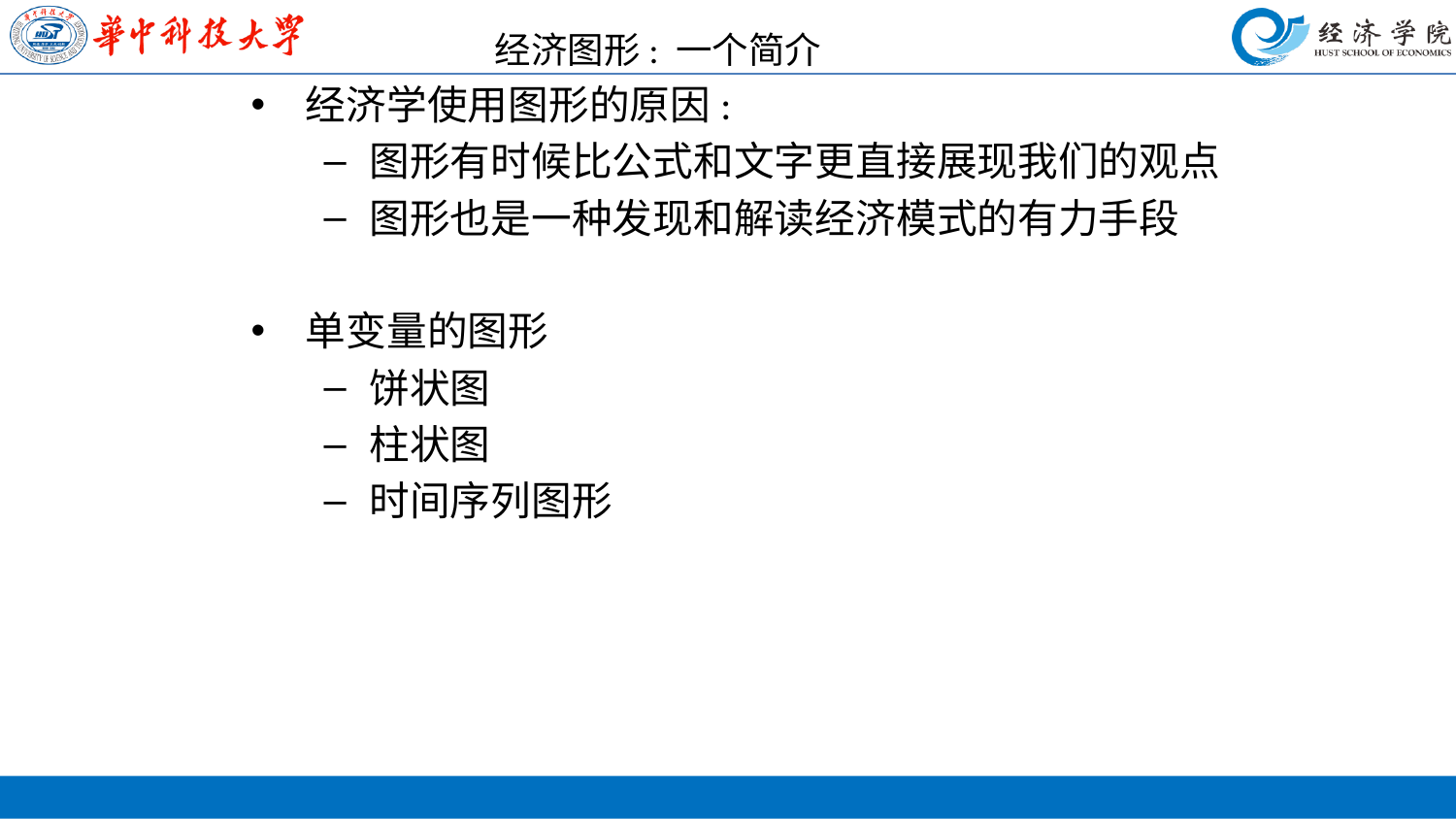

#
59

经济图形: 一个简介
经济学使用图形的原因:
图形有时候比公式和文字更直接展现我们的观点
图形也是一种发现和解读经济模式的有力手段

单变量的图形
饼状图
柱状图
时间序列图形